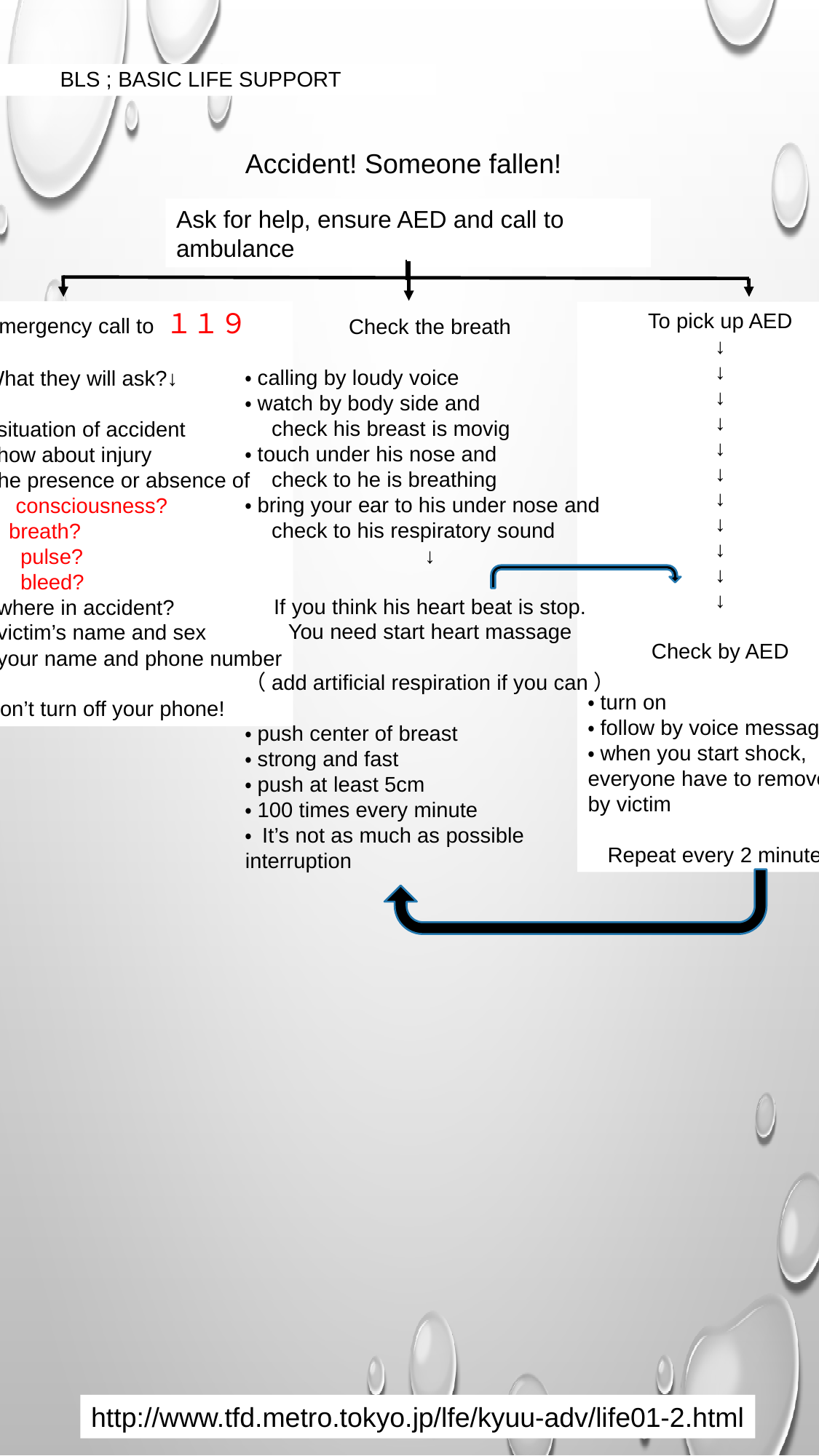

BLS ; BASIC LIFE SUPPORT
Accident! Someone fallen!
Ask for help, ensure AED and call to ambulance
Emergency call to １１９

What they will ask?↓

・situation of accident
・how about injury
The presence or absence of
　 consciousness?
    breath?
　  pulse?
　  bleed?
・where in accident?
・victim’s name and sex
・your name and phone number

Don’t turn off your phone!
To pick up AED
↓
↓
↓
↓
↓
↓
↓
↓
↓
↓
↓

Check by AED

・turn on
・follow by voice message
・when you start shock,
everyone have to remove
by victim

Repeat every 2 minutes
Check the breath

・calling by loudy voice
・watch by body side and
　check his breast is movig
・touch under his nose and
　check to he is breathing
・bring your ear to his under nose and
　check to his respiratory sound
↓

If you think his heart beat is stop.
You need start heart massage

（add artificial respiration if you can）

・push center of breast
・strong and fast
・push at least 5cm
・100 times every minute
・ It’s not as much as possible
interruption

http://www.tfd.metro.tokyo.jp/lfe/kyuu-adv/life01-2.html